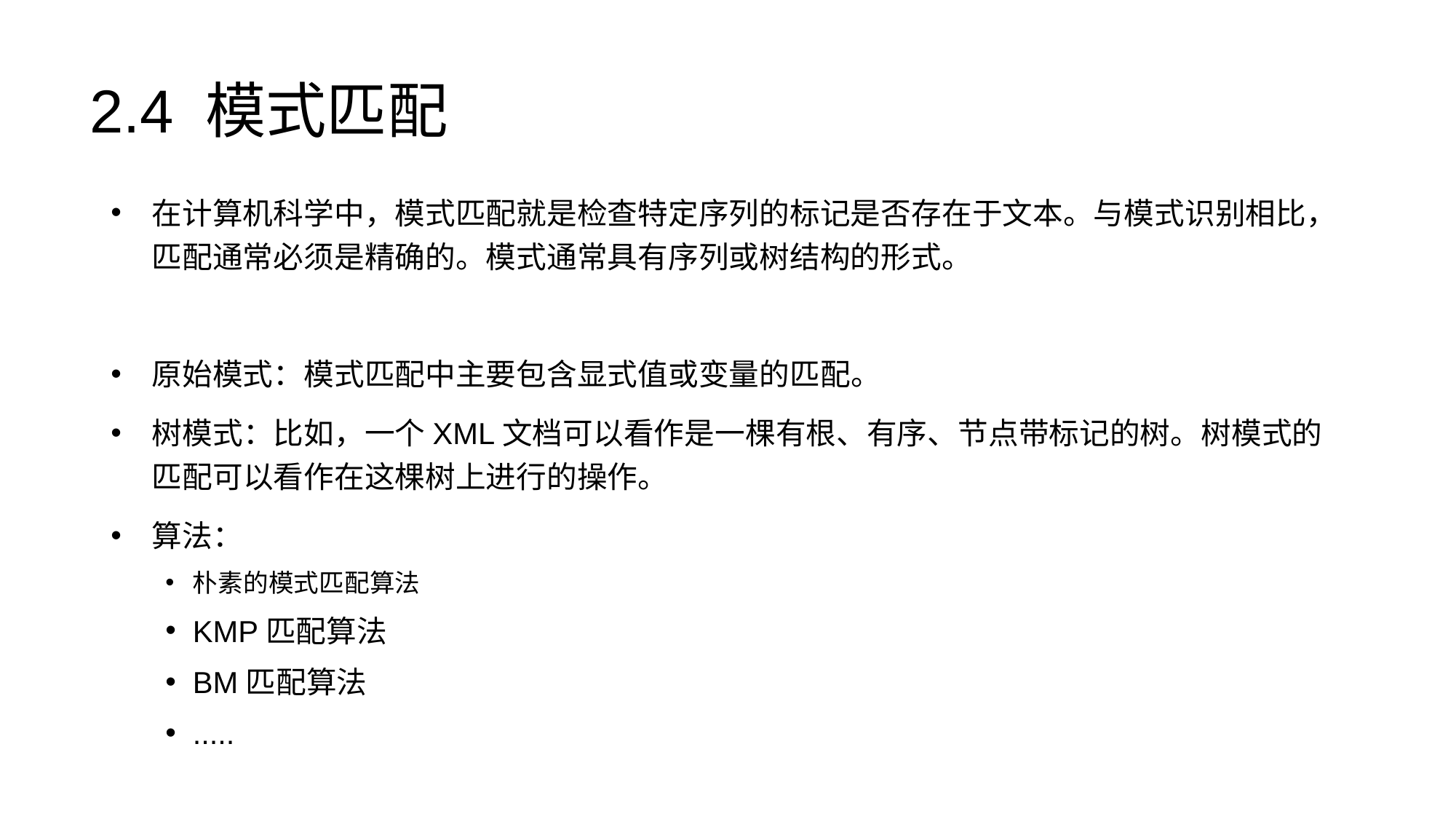

2.4 模式匹配
在计算机科学中，模式匹配就是检查特定序列的标记是否存在于文本。与模式识别相比，匹配通常必须是精确的。模式通常具有序列或树结构的形式。

原始模式：模式匹配中主要包含显式值或变量的匹配。
树模式：比如，一个XML文档可以看作是一棵有根、有序、节点带标记的树。树模式的匹配可以看作在这棵树上进行的操作。
算法：
朴素的模式匹配算法
KMP匹配算法
BM匹配算法
.....